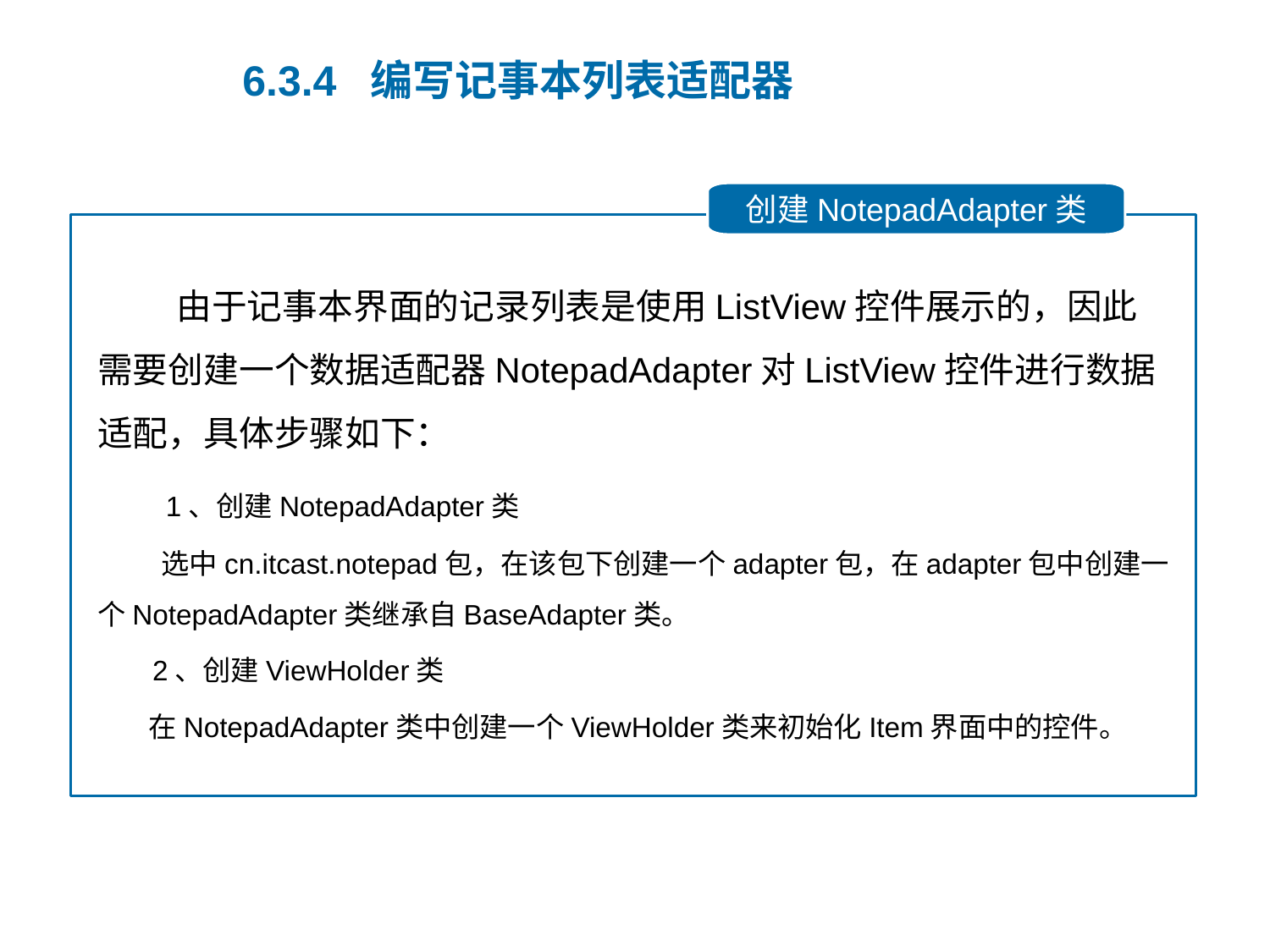

6.3.4  编写记事本列表适配器
创建NotepadAdapter类

         由于记事本界面的记录列表是使用ListView控件展示的，因此需要创建一个数据适配器NotepadAdapter对ListView控件进行数据适配，具体步骤如下：
       1、创建NotepadAdapter类
         选中cn.itcast.notepad包，在该包下创建一个adapter包，在adapter包中创建一个NotepadAdapter类继承自BaseAdapter类。
       2、创建ViewHolder类
       在NotepadAdapter类中创建一个ViewHolder类来初始化Item界面中的控件。